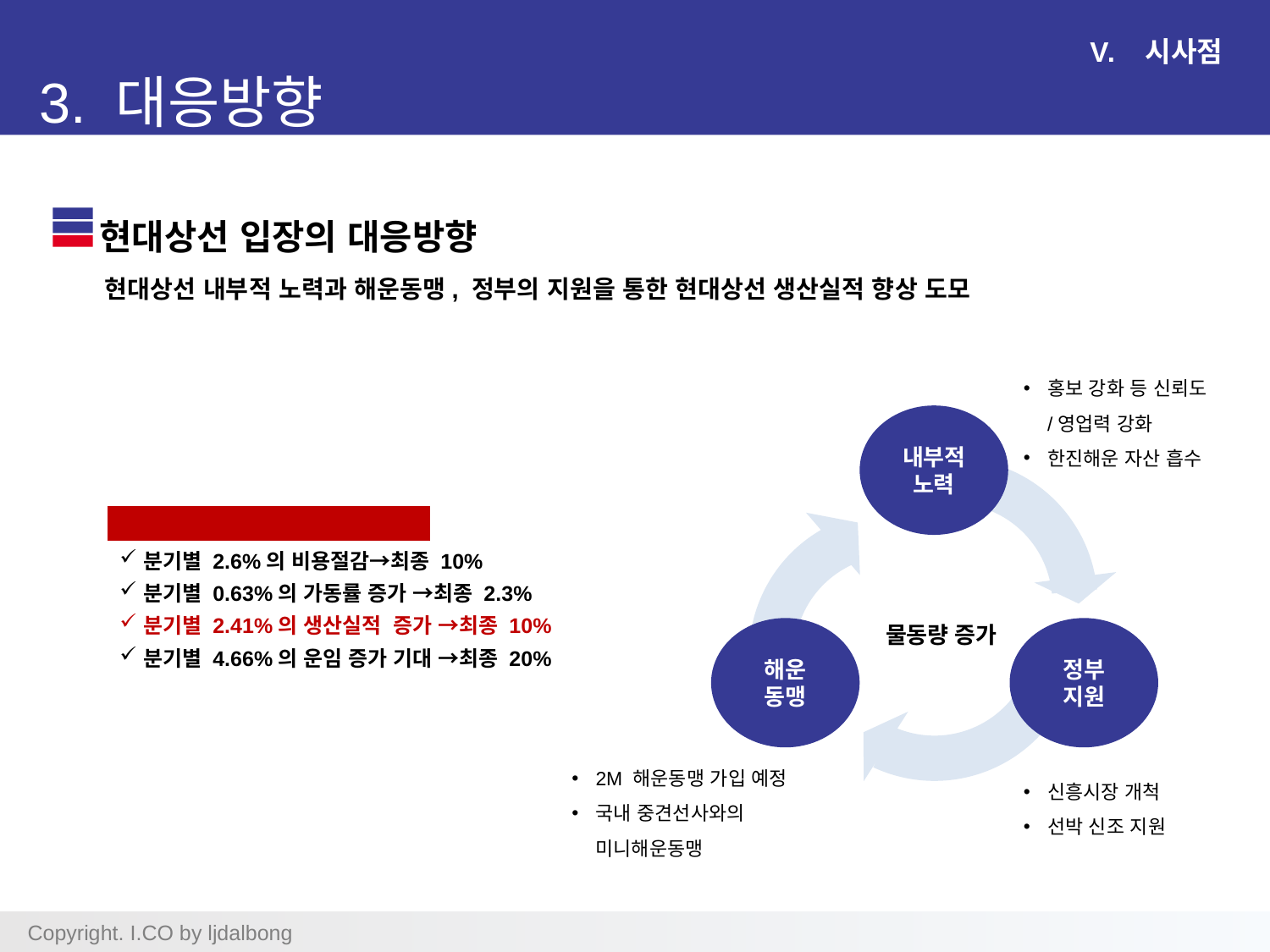

시사점
3. 대응방향
현대상선 입장의 대응방향
현대상선 내부적 노력과 해운동맹, 정부의 지원을 통한 현대상선 생산실적 향상 도모
홍보 강화 등 신뢰도/영업력 강화
한진해운 자산 흡수
내부적
노력

2017년 Goal : 물동량 증가

분기별 2.6%의 비용절감→최종 10%
분기별 0.63%의 가동률 증가 →최종 2.3%
분기별 2.41%의 생산실적  증가 →최종 10%
분기별 4.66%의 운임 증가 기대 →최종 20%

물동량 증가
해운
동맹
정부
지원

2M 해운동맹 가입 예정
국내 중견선사와의 미니해운동맹
신흥시장 개척
선박 신조 지원